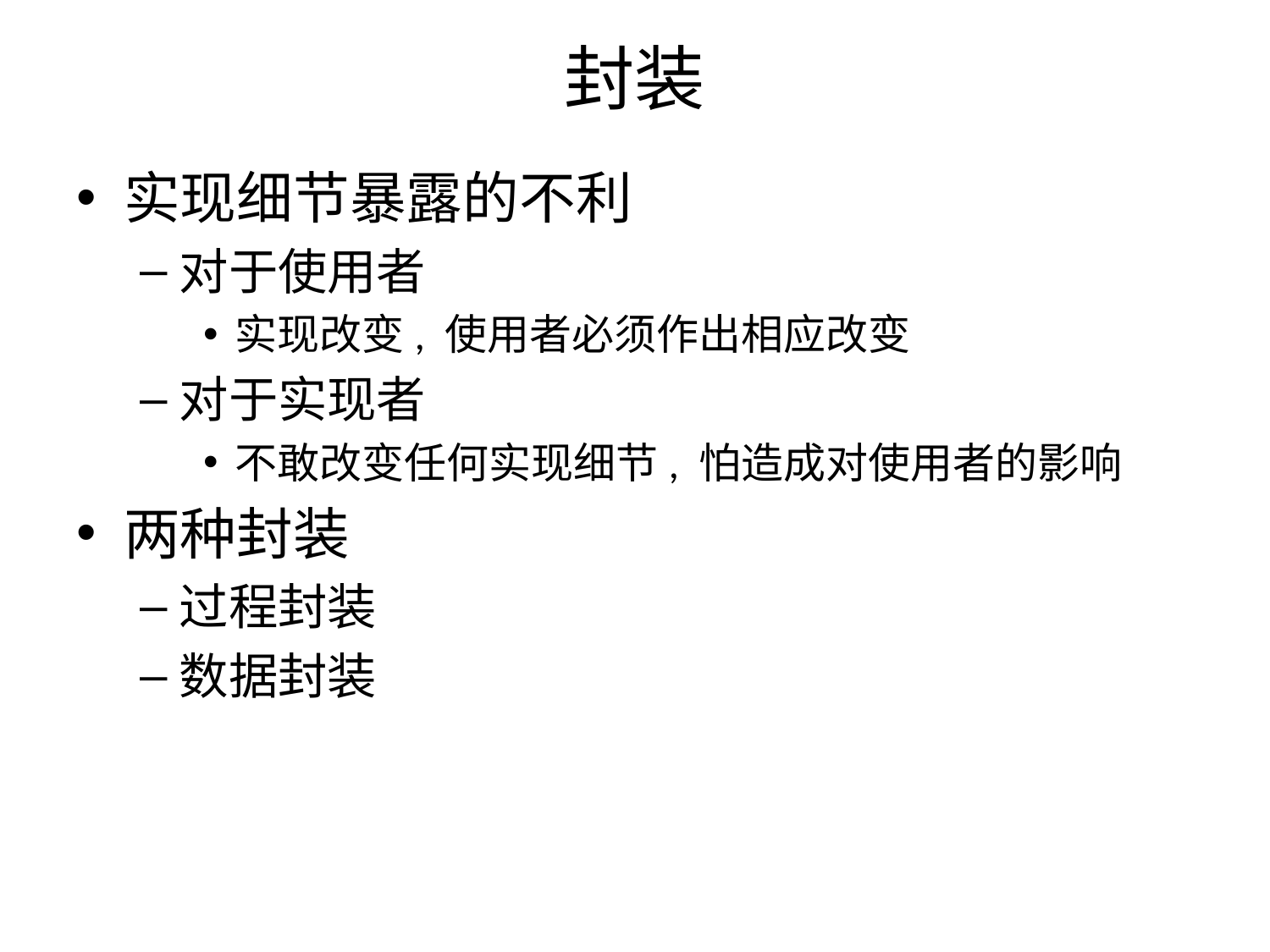

# 封装
实现细节暴露的不利
对于使用者
实现改变, 使用者必须作出相应改变
对于实现者
不敢改变任何实现细节, 怕造成对使用者的影响
两种封装
过程封装
数据封装